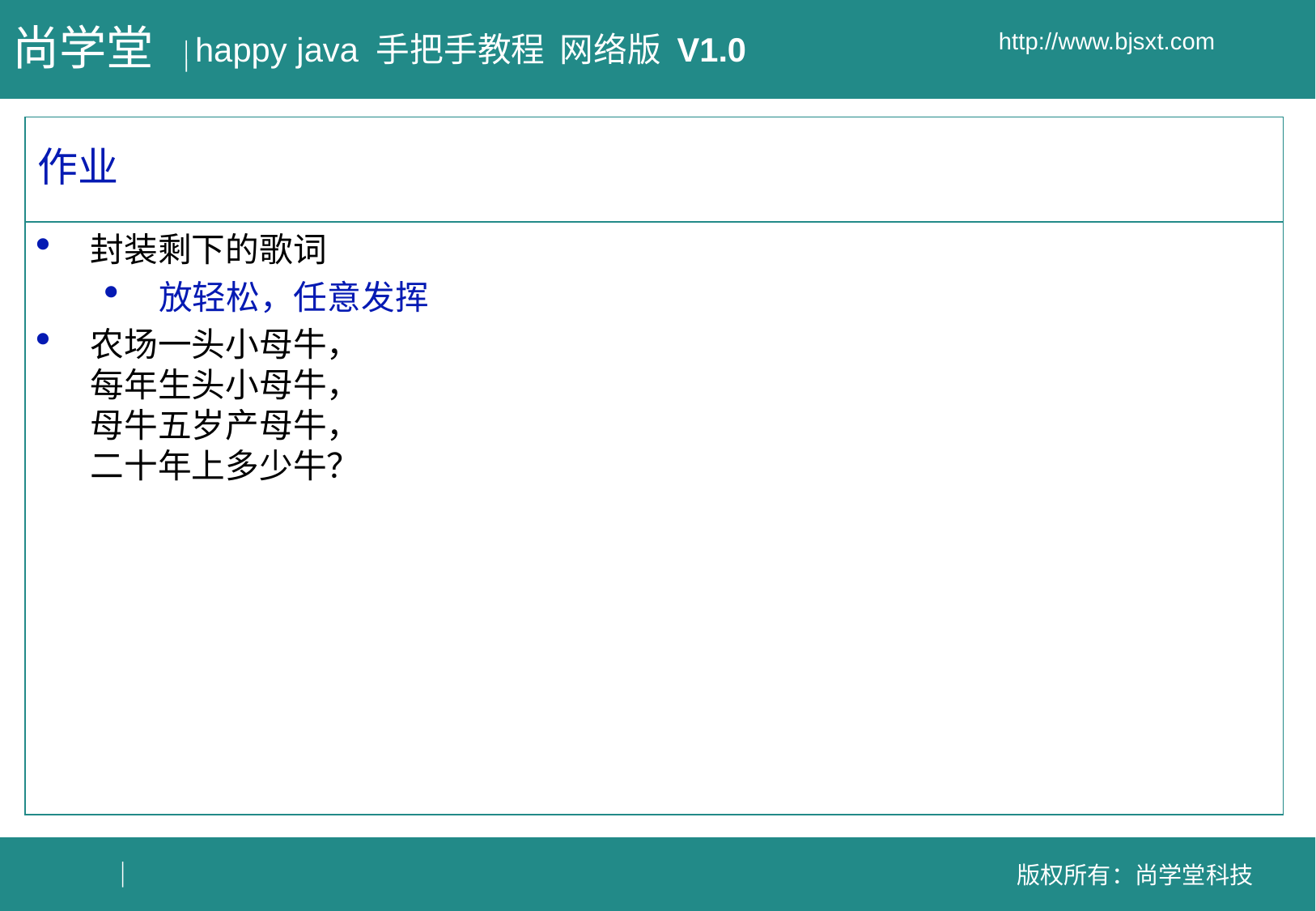

# 作业
封装剩下的歌词
放轻松，任意发挥
农场一头小母牛，
每年生头小母牛，
母牛五岁产母牛，
二十年上多少牛？